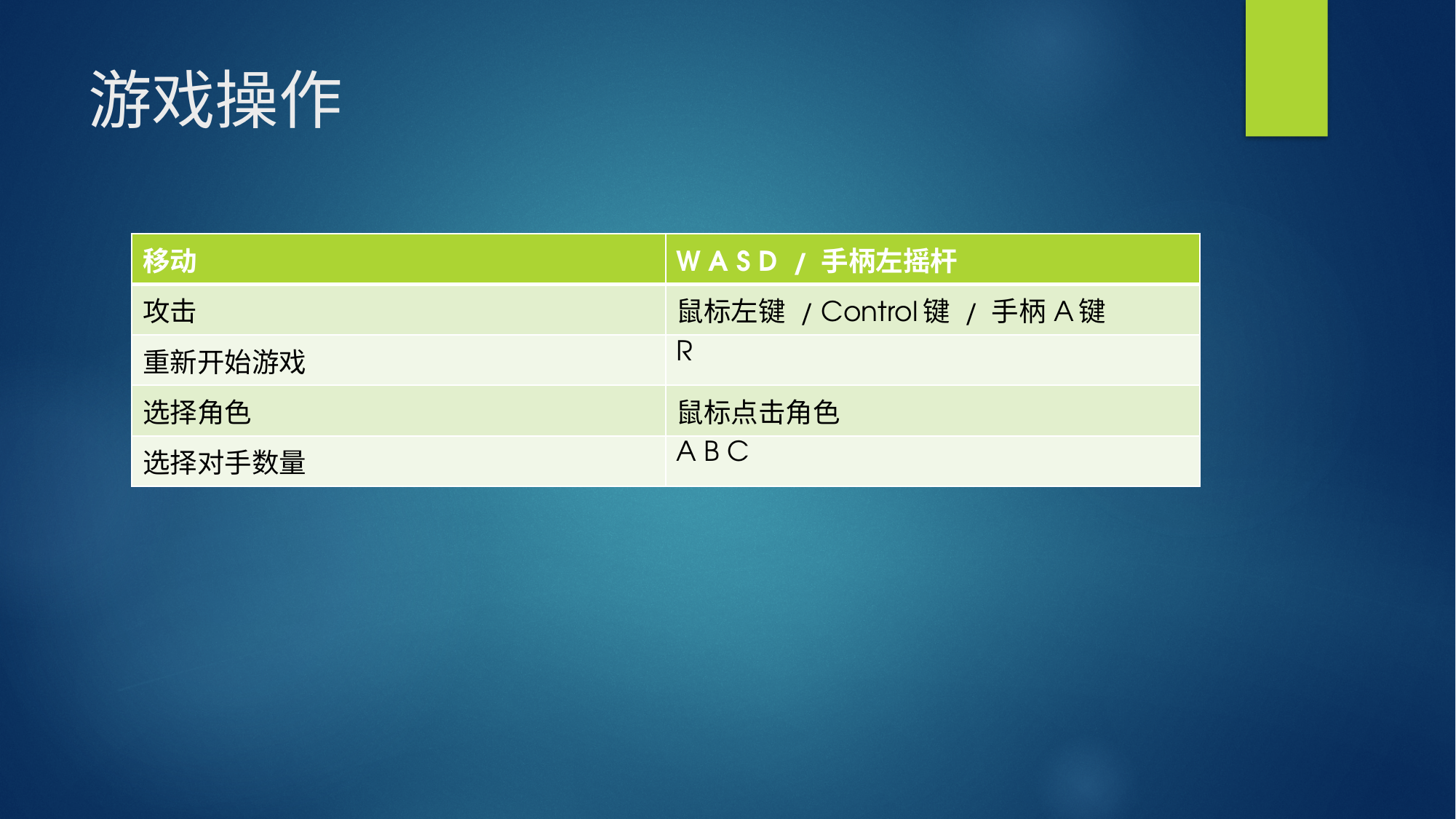

# 游戏操作
| 移动 | W A S D / 手柄左摇杆 |
| --- | --- |
| 攻击 | 鼠标左键 / Control键 / 手柄A键 |
| 重新开始游戏 | R |
| 选择角色 | 鼠标点击角色 |
| 选择对手数量 | A B C |